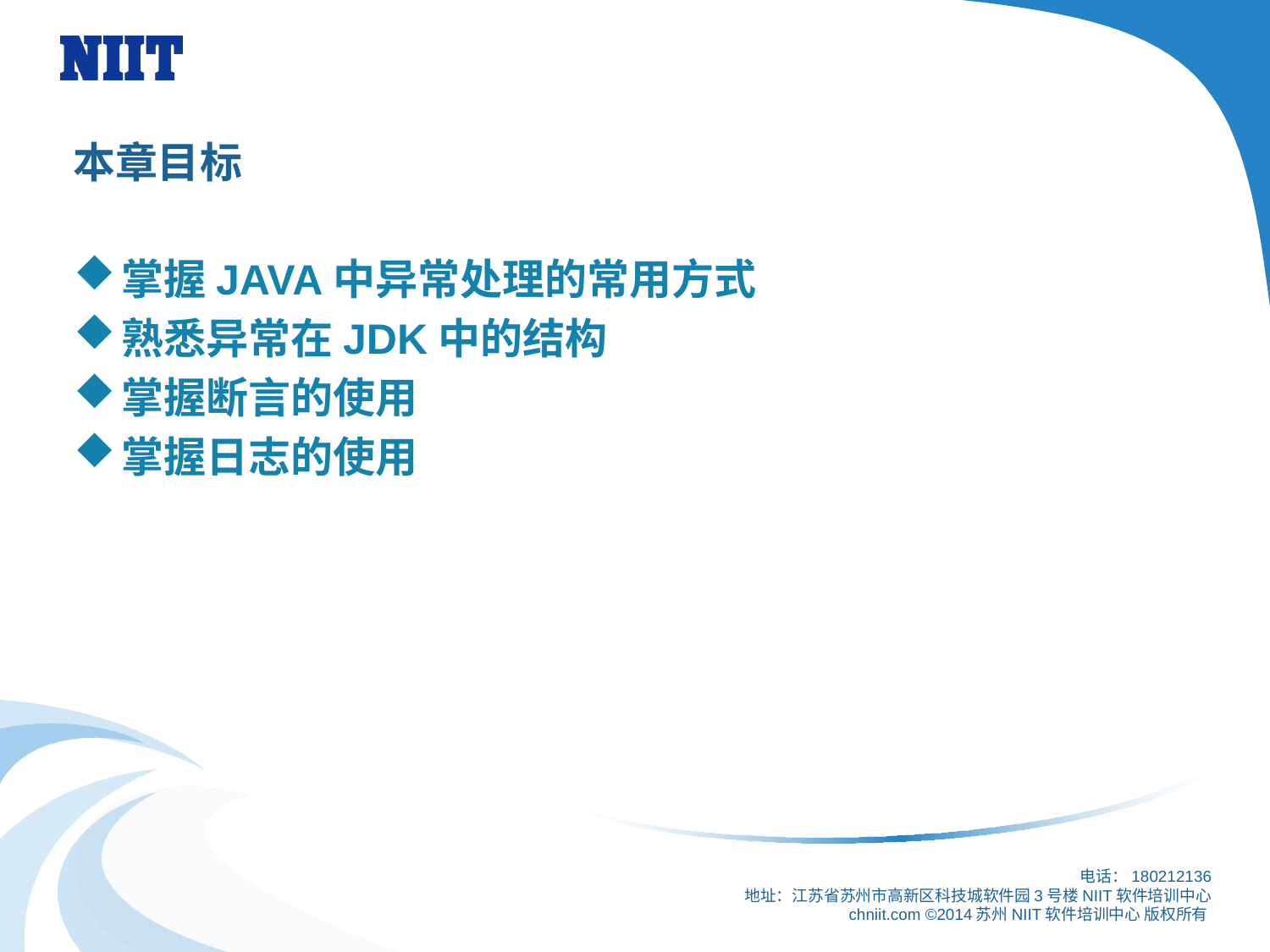

# 本章目标
掌握JAVA中异常处理的常用方式
熟悉异常在JDK中的结构
掌握断言的使用
掌握日志的使用